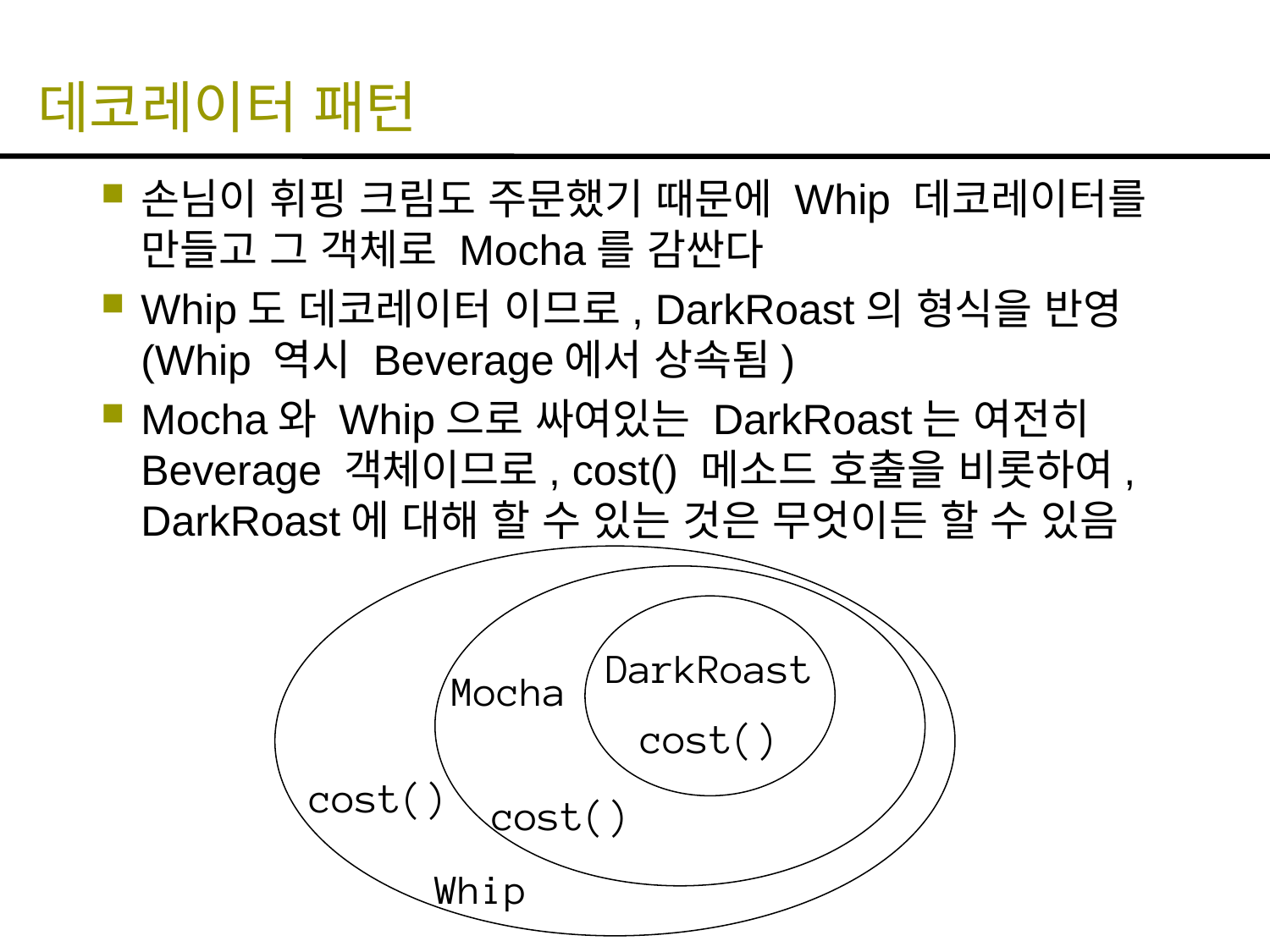

# 데코레이터 패턴
손님이 휘핑 크림도 주문했기 때문에 Whip 데코레이터를 만들고 그 객체로 Mocha를 감싼다
Whip도 데코레이터 이므로, DarkRoast의 형식을 반영 (Whip 역시 Beverage에서 상속됨)
Mocha와 Whip으로 싸여있는 DarkRoast는 여전히 Beverage 객체이므로, cost() 메소드 호출을 비롯하여, DarkRoast에 대해 할 수 있는 것은 무엇이든 할 수 있음

DarkRoast
Mocha
cost()
cost()
cost()
Whip